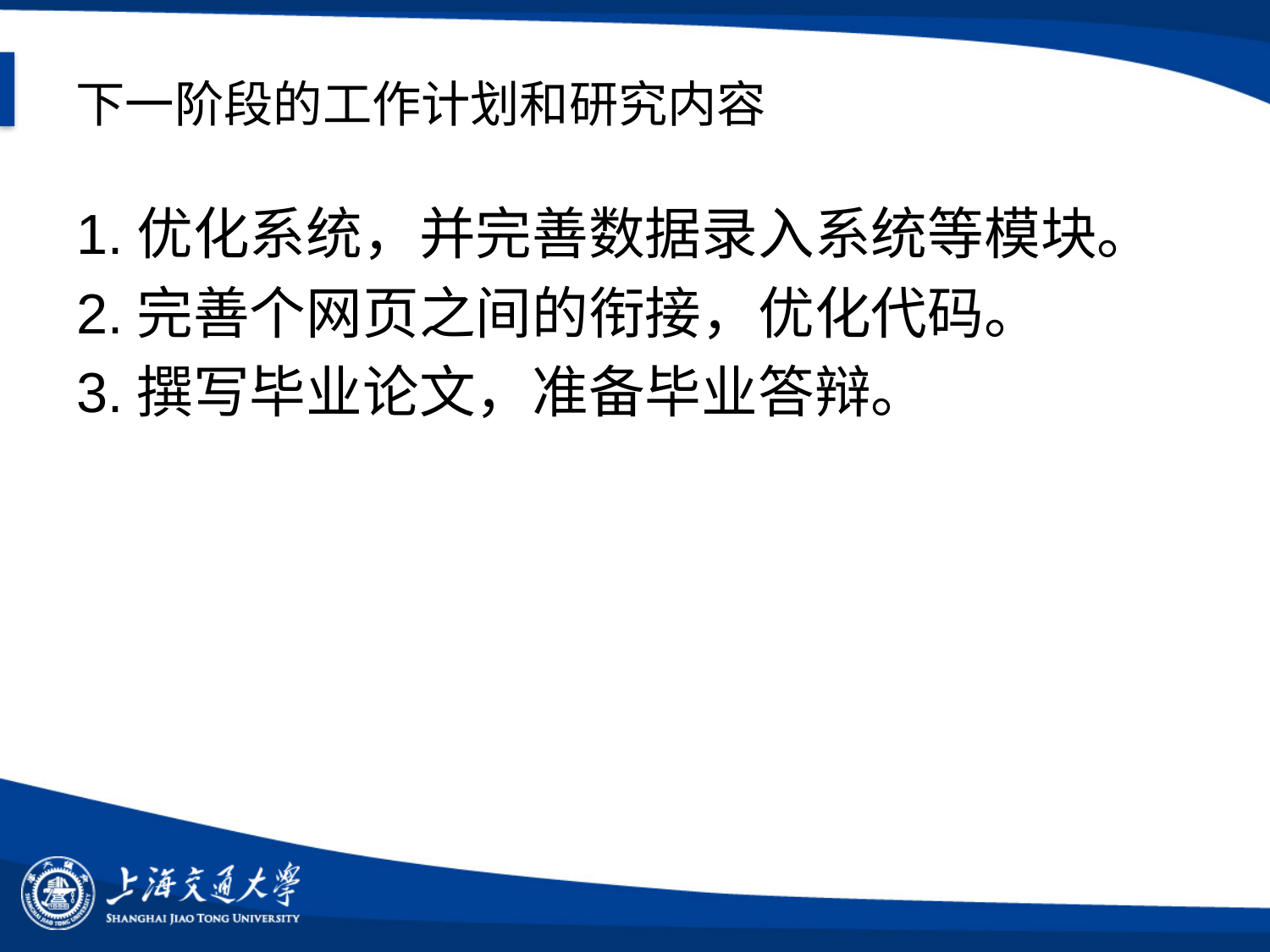

# 下一阶段的工作计划和研究内容
1.优化系统，并完善数据录入系统等模块。
2.完善个网页之间的衔接，优化代码。
3.撰写毕业论文，准备毕业答辩。